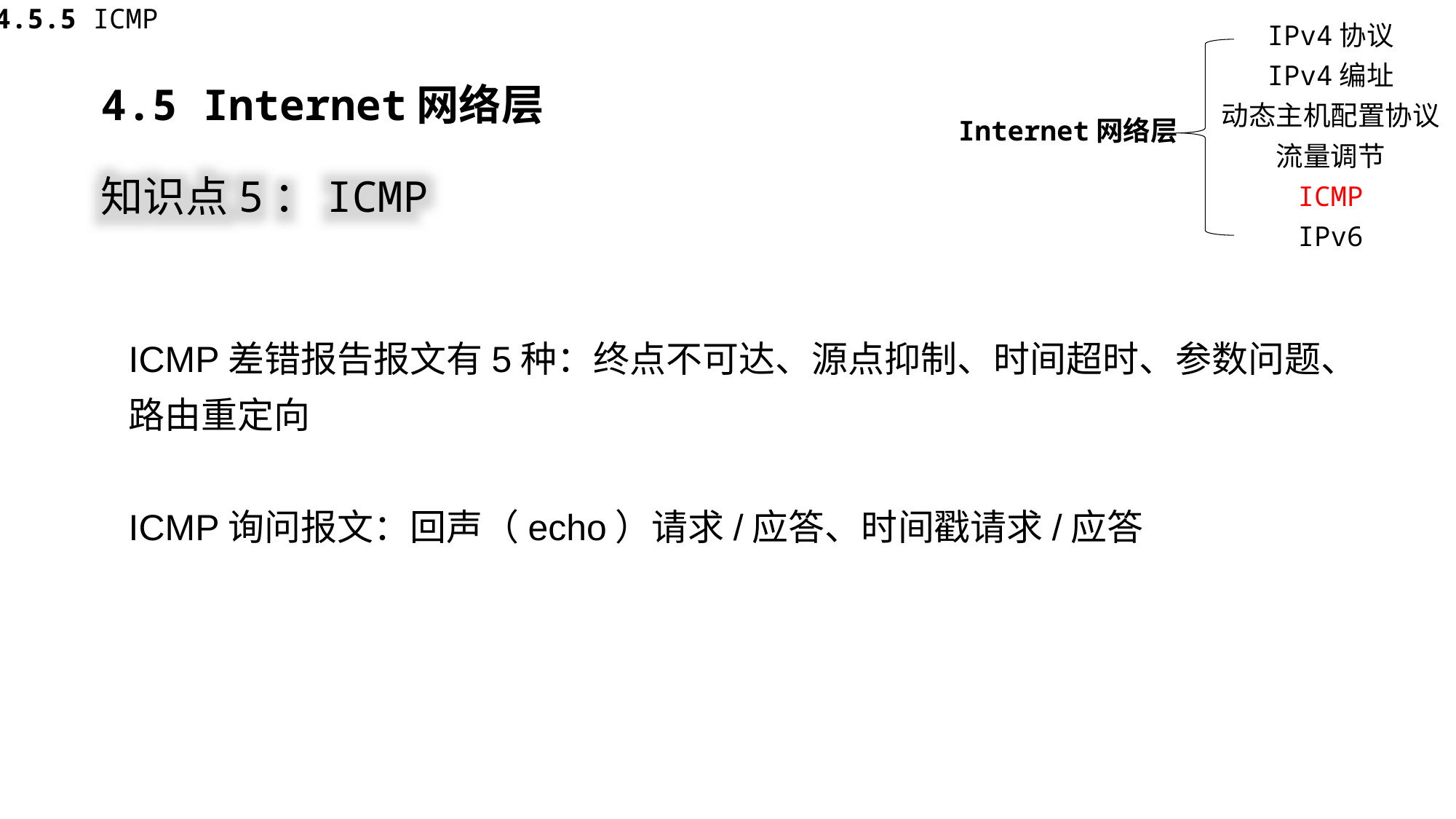

4.5.5 ICMP

IPv4协议

IPv4编址
动态主机配置协议
Internet网络层
流量调节
ICMP
IPv6
4.5 Internet网络层
知识点5：ICMP
ICMP差错报告报文有5种：终点不可达、源点抑制、时间超时、参数问题、路由重定向

ICMP询问报文：回声（echo）请求/应答、时间戳请求/应答